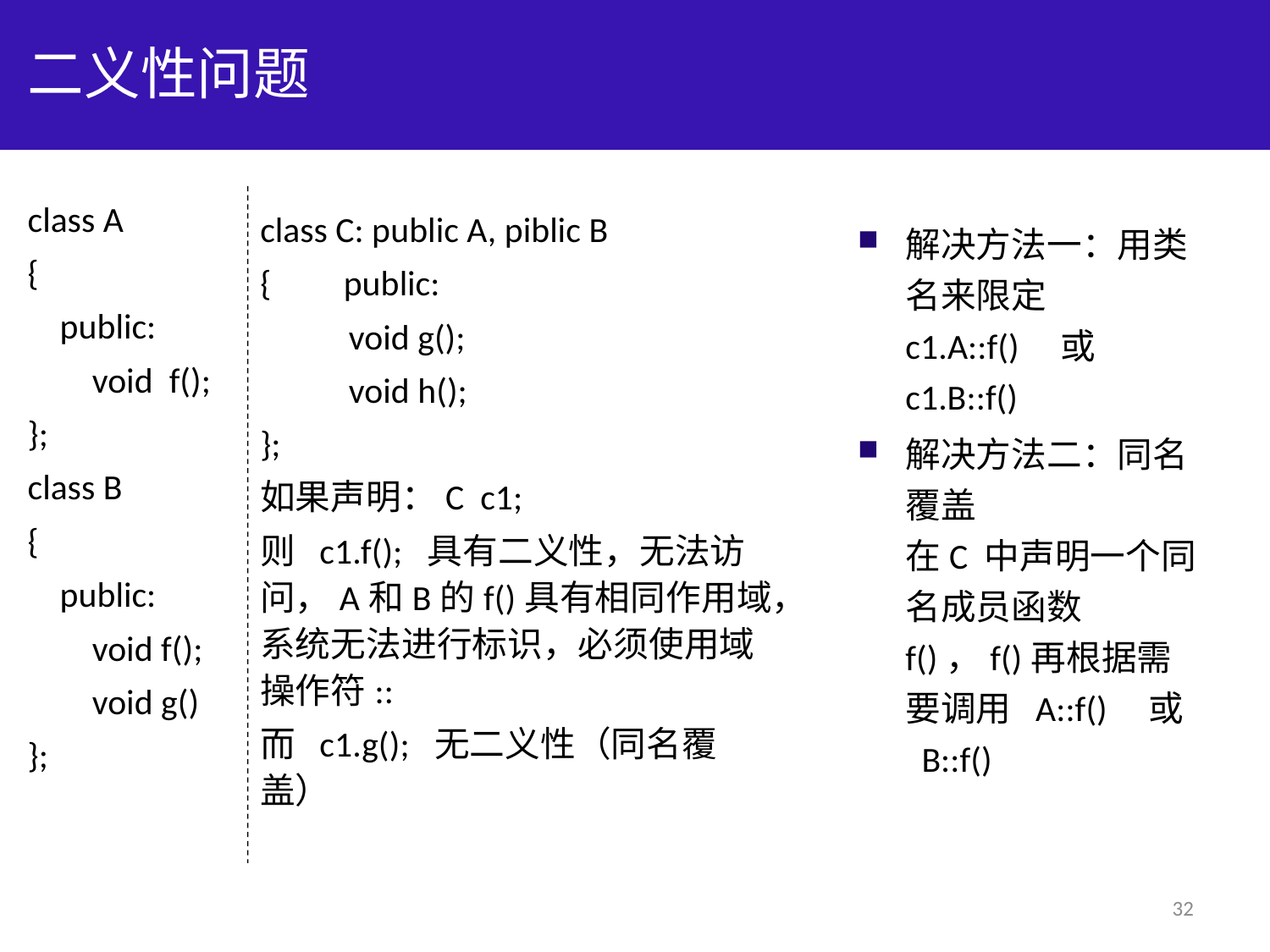

# 二义性问题
class A
{
    public:
        void  f();
};
class B
{
    public:
        void f();
        void g()
};

class C: public A, piblic B
{         public:
           void g();
           void h();
};
如果声明：C  c1;
则  c1.f();  具有二义性，无法访问，A和B的f()具有相同作用域，系统无法进行标识，必须使用域操作符::
而  c1.g();  无二义性（同名覆盖）
解决方法一：用类名来限定
c1.A::f()    或    c1.B::f()
解决方法二：同名覆盖
在C 中声明一个同名成员函数f()，f()再根据需要调用  A::f()    或    B::f()

32